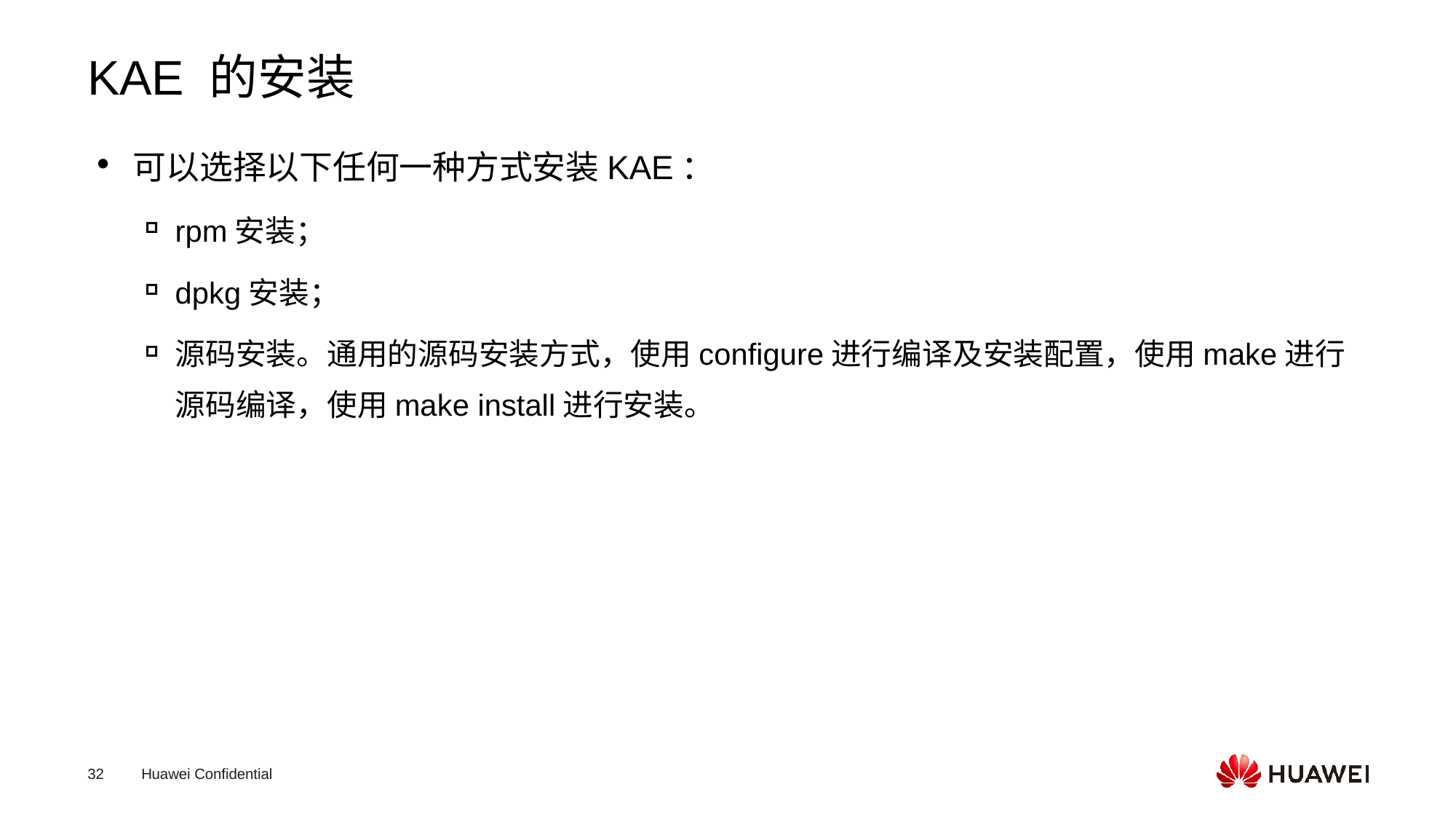

# KAE 的安装
可以选择以下任何一种方式安装KAE：
rpm安装；
dpkg安装；
源码安装。通用的源码安装方式，使用configure进行编译及安装配置，使用make进行源码编译，使用make install进行安装。